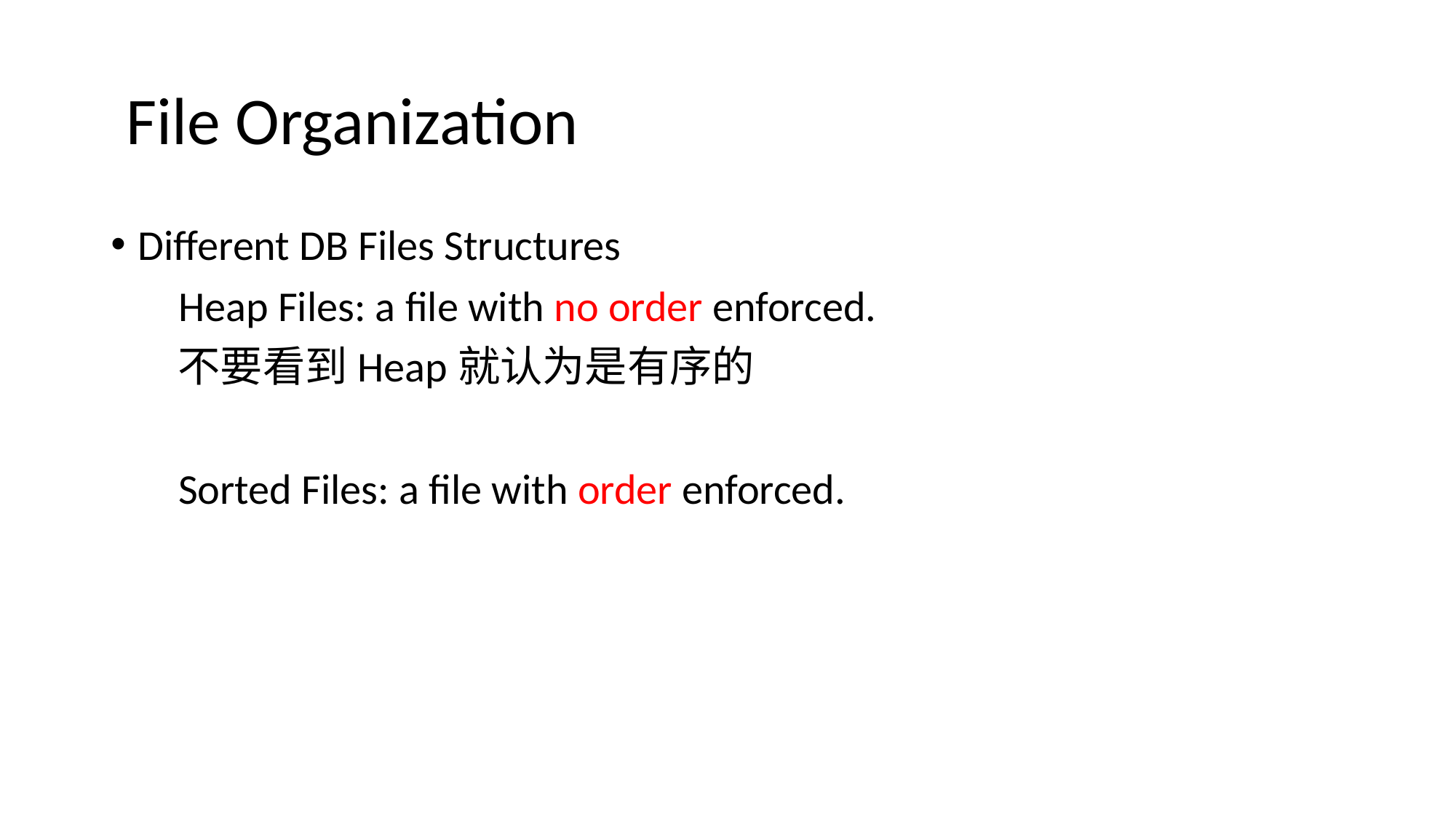

# File Organization
Different DB Files Structures
       Heap Files: a file with no order enforced.
      不要看到Heap就认为是有序的

       Sorted Files: a file with order enforced.